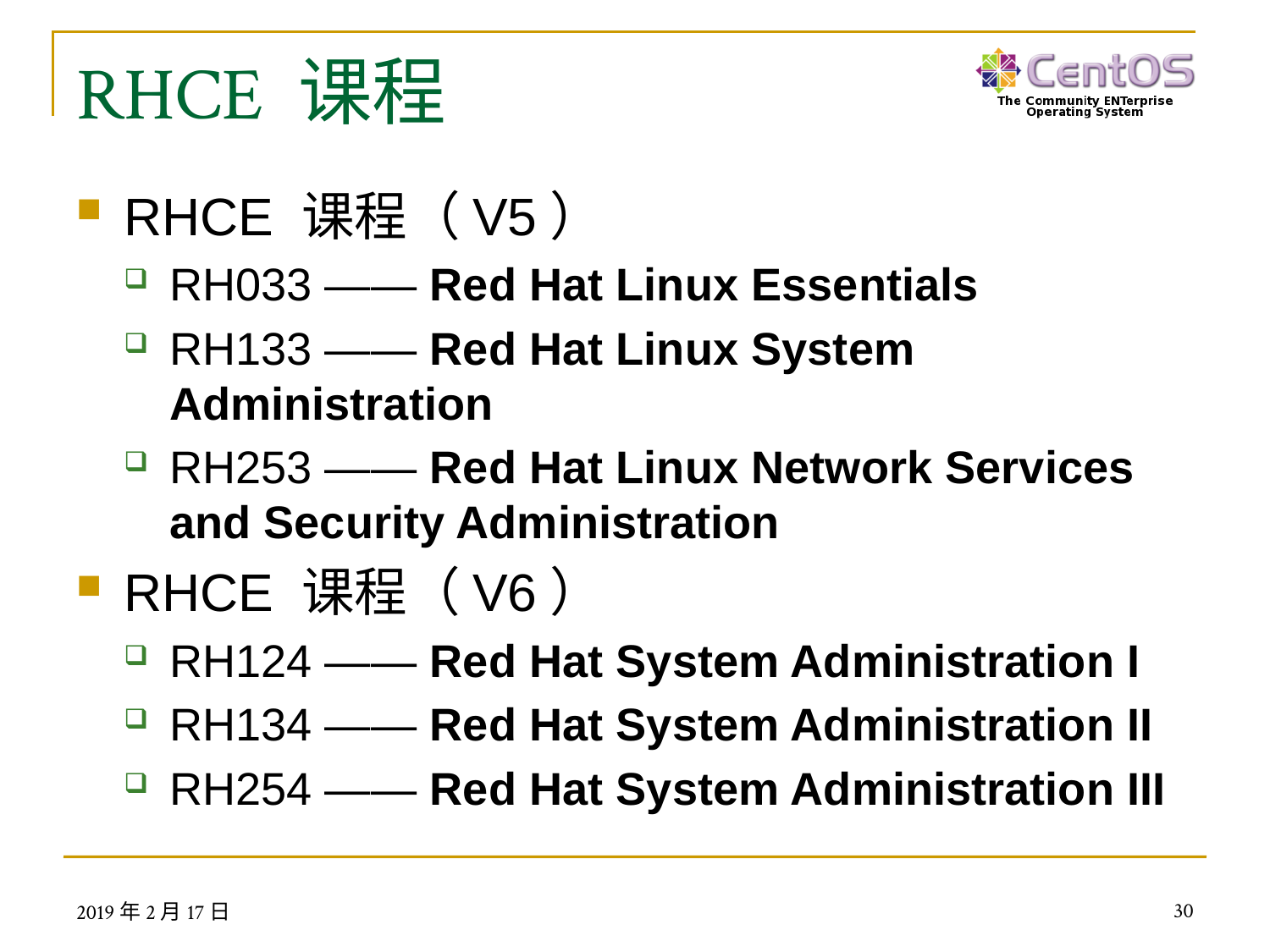

# RHCE 课程
RHCE 课程（V5）
RH033 —— Red Hat Linux Essentials
RH133 —— Red Hat Linux System Administration
RH253 —— Red Hat Linux Network Services and Security Administration
RHCE 课程（V6）
RH124 —— Red Hat System Administration I
RH134 —— Red Hat System Administration II
RH254 —— Red Hat System Administration III

2019年2月17日
30